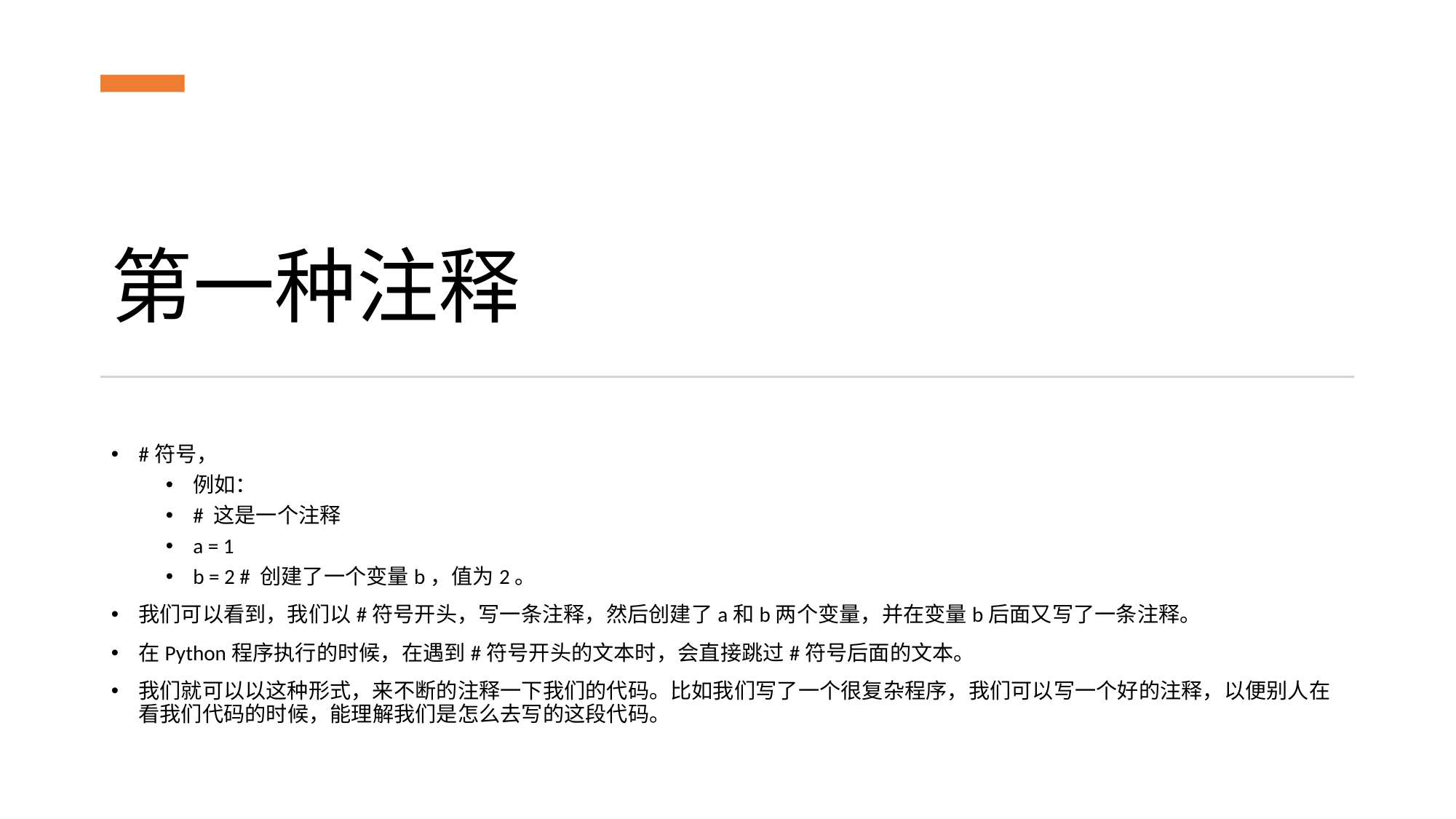

# 第一种注释

#符号，
例如：
# 这是一个注释
a = 1
b = 2 # 创建了一个变量b，值为2。
我们可以看到，我们以#符号开头，写一条注释，然后创建了a和b两个变量，并在变量b后面又写了一条注释。
在Python程序执行的时候，在遇到#符号开头的文本时，会直接跳过#符号后面的文本。
我们就可以以这种形式，来不断的注释一下我们的代码。比如我们写了一个很复杂程序，我们可以写一个好的注释，以便别人在看我们代码的时候，能理解我们是怎么去写的这段代码。